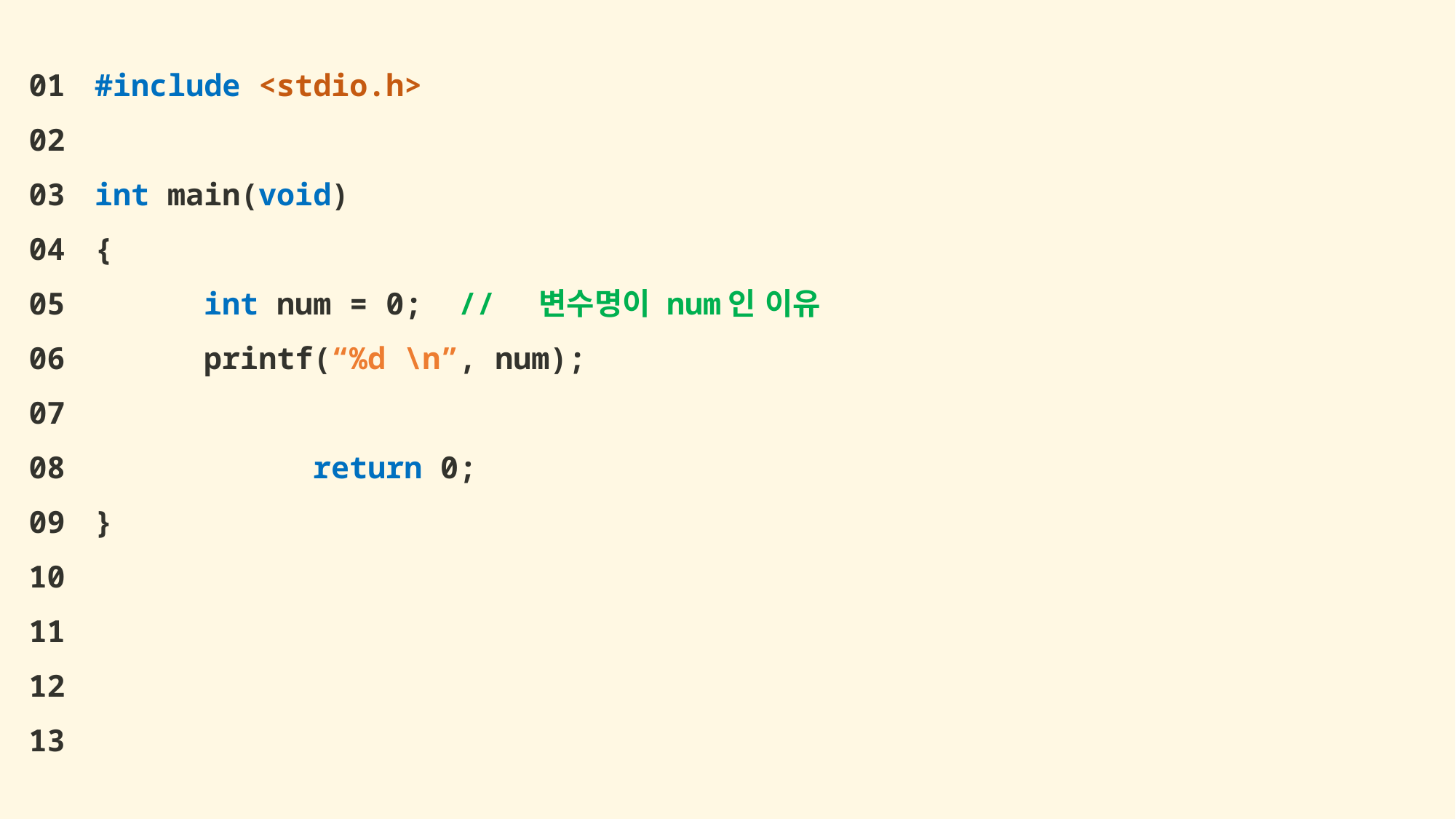

01
02
03
04
05
06
07
08
09
10
11
12
13
#include <stdio.h>

int main(void)
{
	int num = 0;  //  변수명이 num인 이유
	printf(“%d \n”, num);

		return 0;
}